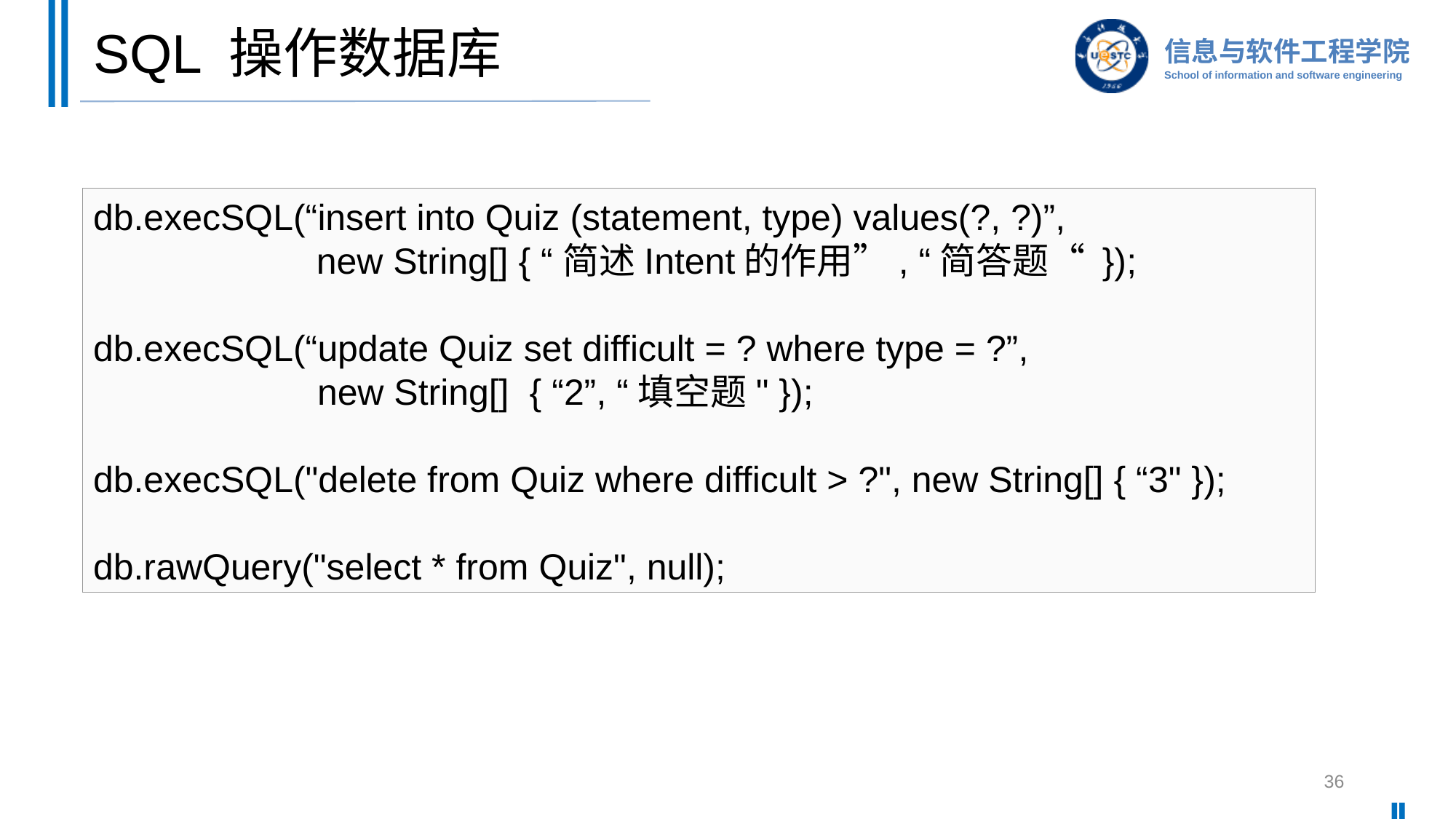

# SQL 操作数据库
db.execSQL(“insert into Quiz (statement, type) values(?, ?)”,
                      new String[] { “简述Intent的作用”, “简答题“ });
db.execSQL(“update Quiz set difficult = ? where type = ?”,
                      new String[]  { “2”, “填空题" });

db.execSQL("delete from Quiz where difficult > ?", new String[] { “3" });

db.rawQuery("select * from Quiz", null);
36